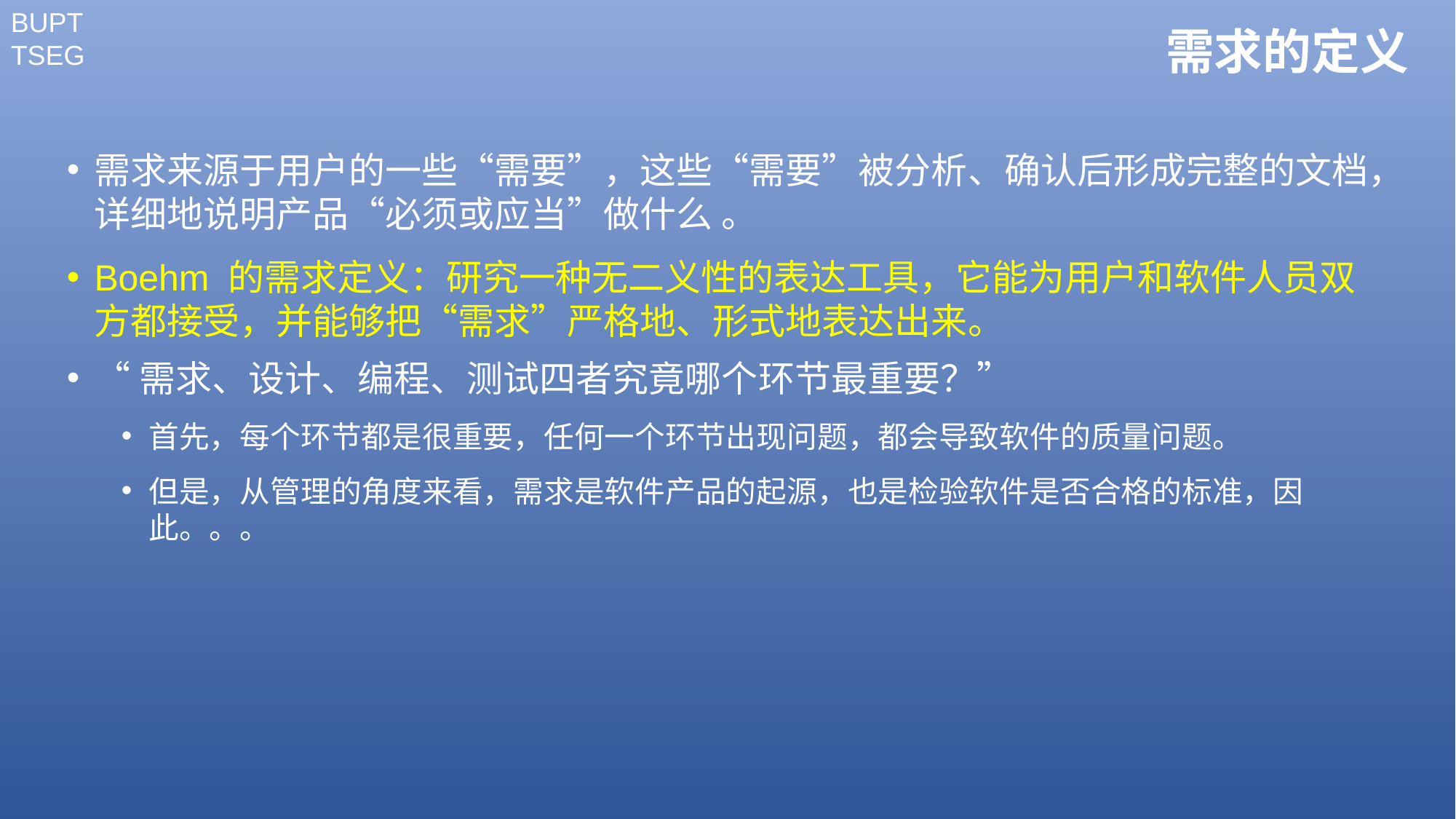

# 需求的定义
需求来源于用户的一些“需要”，这些“需要”被分析、确认后形成完整的文档，详细地说明产品“必须或应当”做什么 。
Boehm 的需求定义：研究一种无二义性的表达工具，它能为用户和软件人员双方都接受，并能够把“需求”严格地、形式地表达出来。
“需求、设计、编程、测试四者究竟哪个环节最重要？”
首先，每个环节都是很重要，任何一个环节出现问题，都会导致软件的质量问题。
但是，从管理的角度来看，需求是软件产品的起源，也是检验软件是否合格的标准，因此。。。